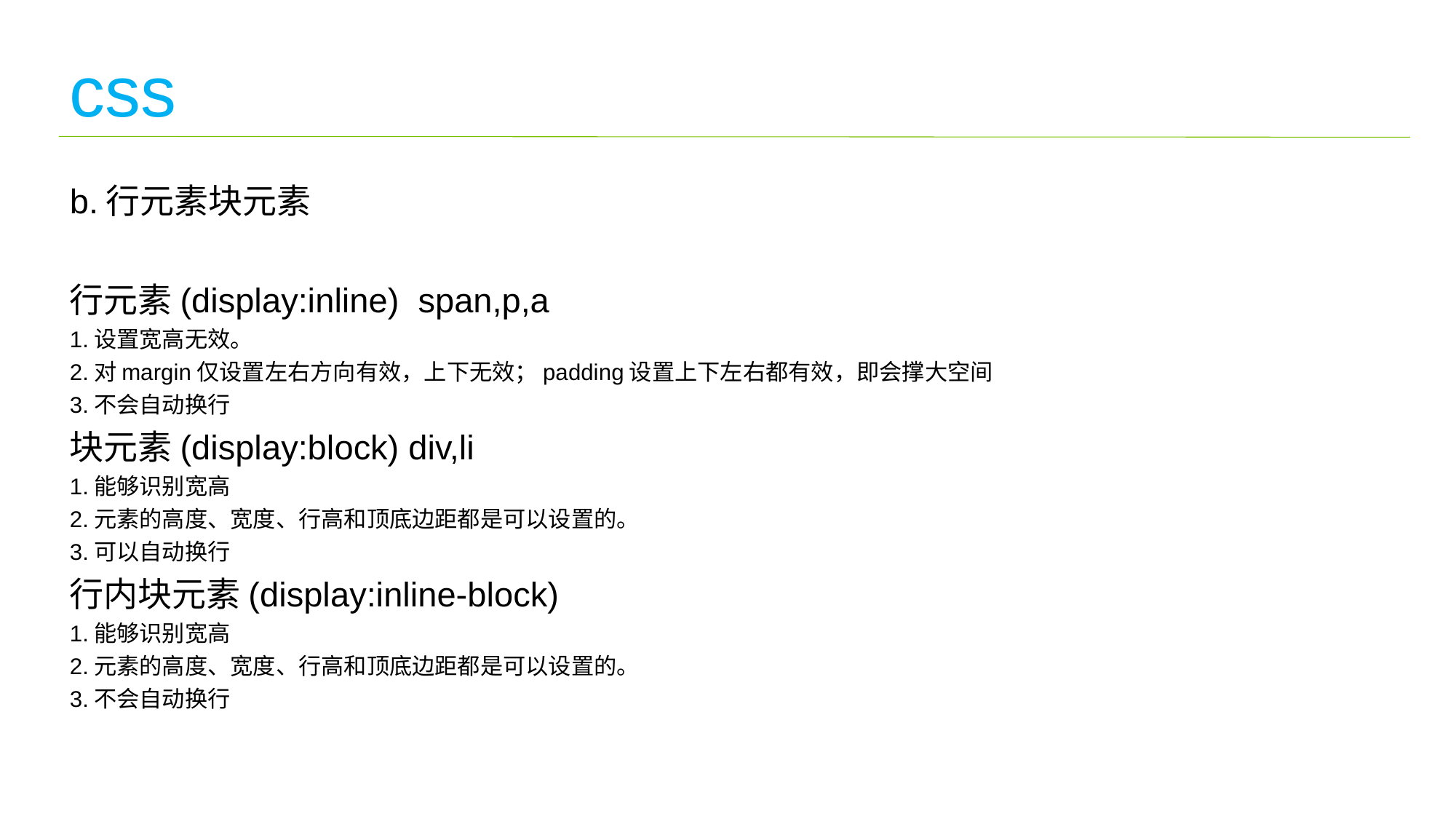

css
b.行元素块元素

行元素(display:inline)  span,p,a
1.设置宽高无效。
2.对margin仅设置左右方向有效，上下无效；padding设置上下左右都有效，即会撑大空间
3.不会自动换行
块元素(display:block) div,li
1.能够识别宽高
2.元素的高度、宽度、行高和顶底边距都是可以设置的。
3.可以自动换行
行内块元素(display:inline-block)
1.能够识别宽高
2.元素的高度、宽度、行高和顶底边距都是可以设置的。
3.不会自动换行